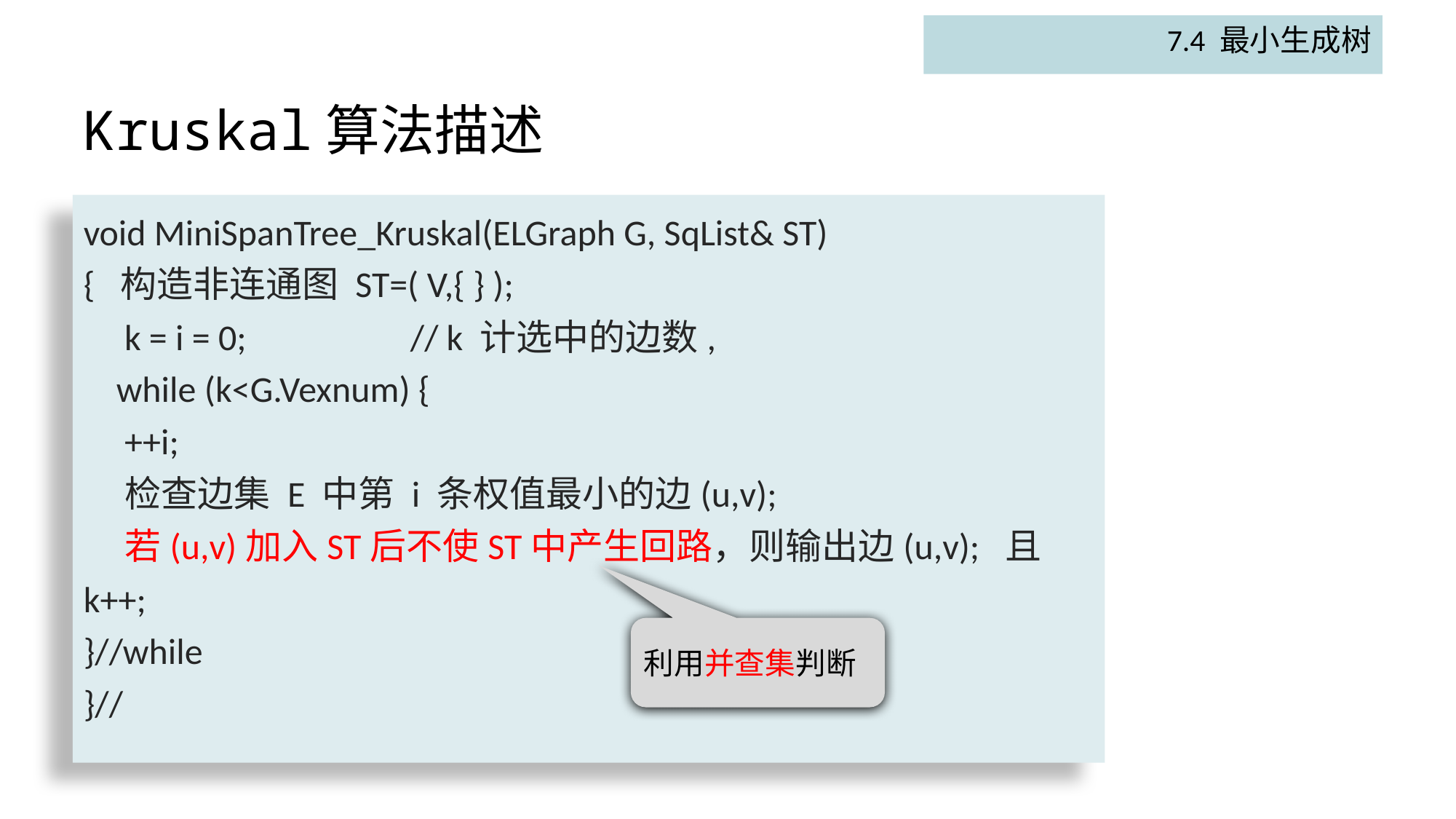

7.4 最小生成树
# Kruskal算法描述
void MiniSpanTree_Kruskal(ELGraph G, SqList& ST)
{  构造非连通图 ST=( V,{ } );
     k = i = 0;                    // k 计选中的边数,
    while (k<G.Vexnum) {
     ++i;
    检查边集 E 中第 i 条权值最小的边(u,v);
    若(u,v)加入ST后不使ST中产生回路，则输出边(u,v);  且  k++;
}//while
}//
利用并查集判断